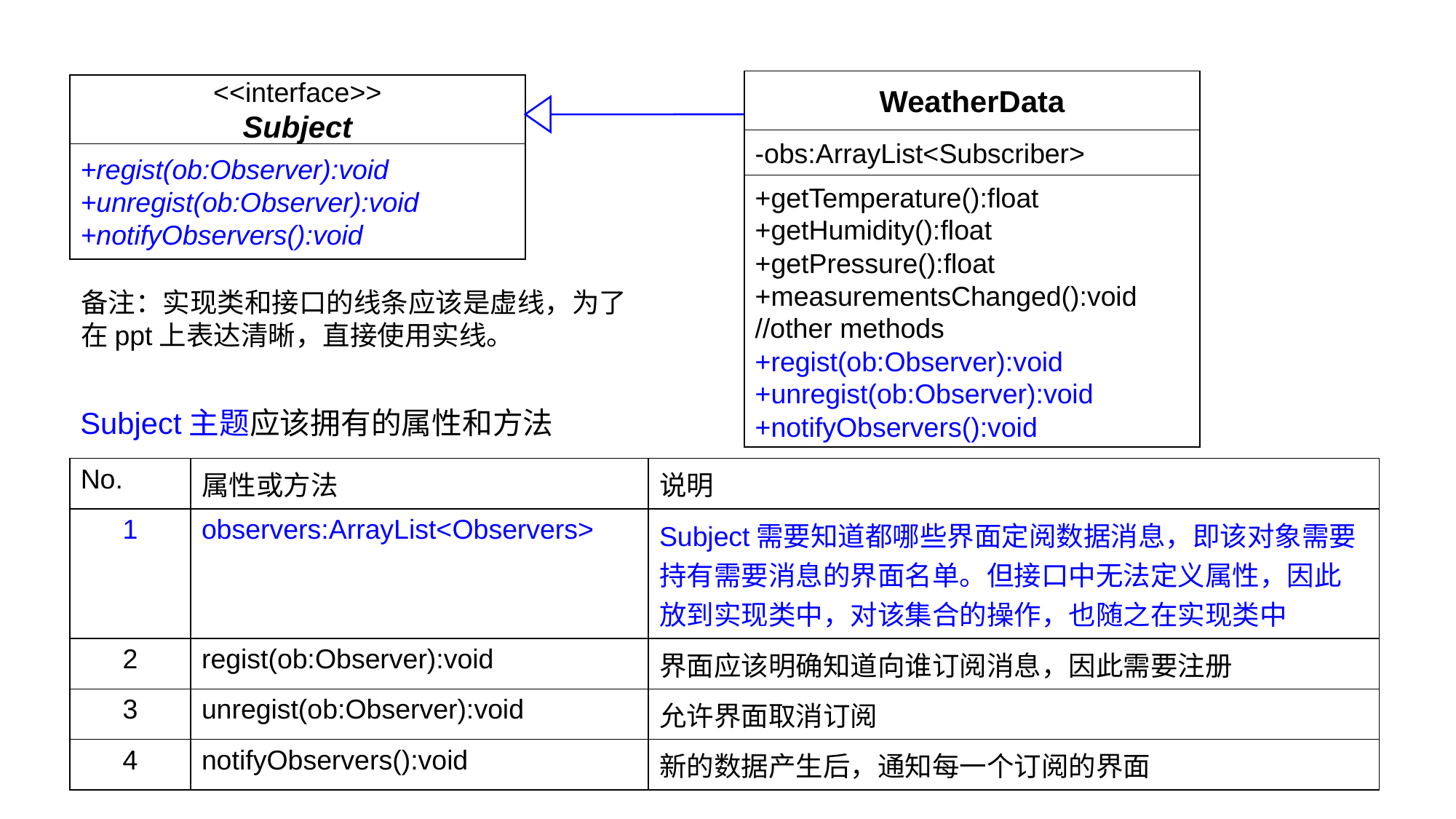

WeatherData
+getTemperature():float
+getHumidity():float
+getPressure():float
+measurementsChanged():void
//other methods
+regist(ob:Observer):void
+unregist(ob:Observer):void
+notifyObservers():void
-obs:ArrayList<Subscriber>
<<interface>>
Subject
+regist(ob:Observer):void
+unregist(ob:Observer):void
+notifyObservers():void

备注：实现类和接口的线条应该是虚线，为了在ppt上表达清晰，直接使用实线。
Subject主题应该拥有的属性和方法
| No. | 属性或方法 | 说明 |
| --- | --- | --- |
| 1 | observers:ArrayList<Observers> | Subject需要知道都哪些界面定阅数据消息，即该对象需要持有需要消息的界面名单。但接口中无法定义属性，因此放到实现类中，对该集合的操作，也随之在实现类中 |
| 2 | regist(ob:Observer):void | 界面应该明确知道向谁订阅消息，因此需要注册 |
| 3 | unregist(ob:Observer):void | 允许界面取消订阅 |
| 4 | notifyObservers():void | 新的数据产生后，通知每一个订阅的界面 |
14